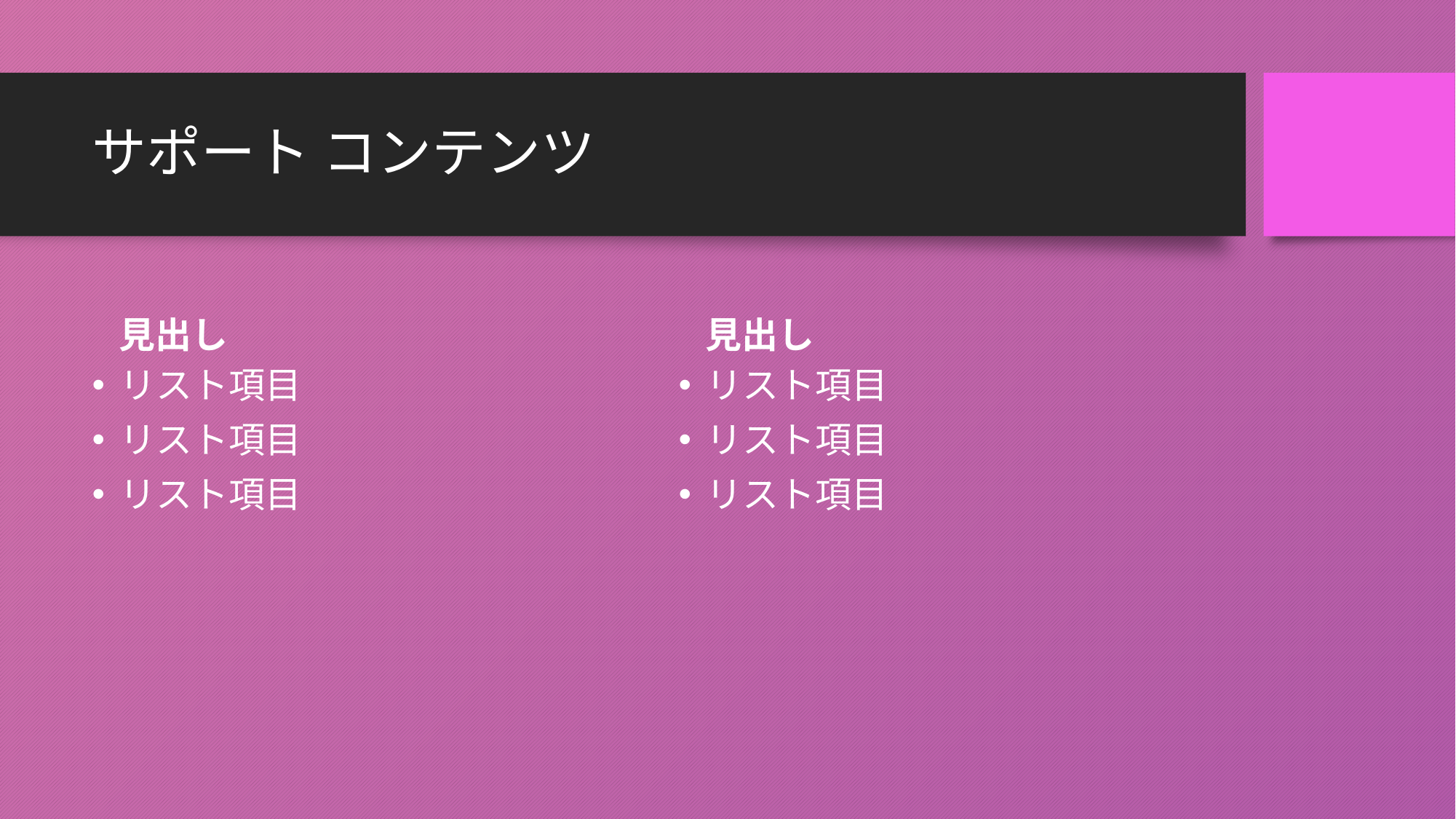

# サポート コンテンツ
見出し
見出し
リスト項目
リスト項目
リスト項目
リスト項目
リスト項目
リスト項目